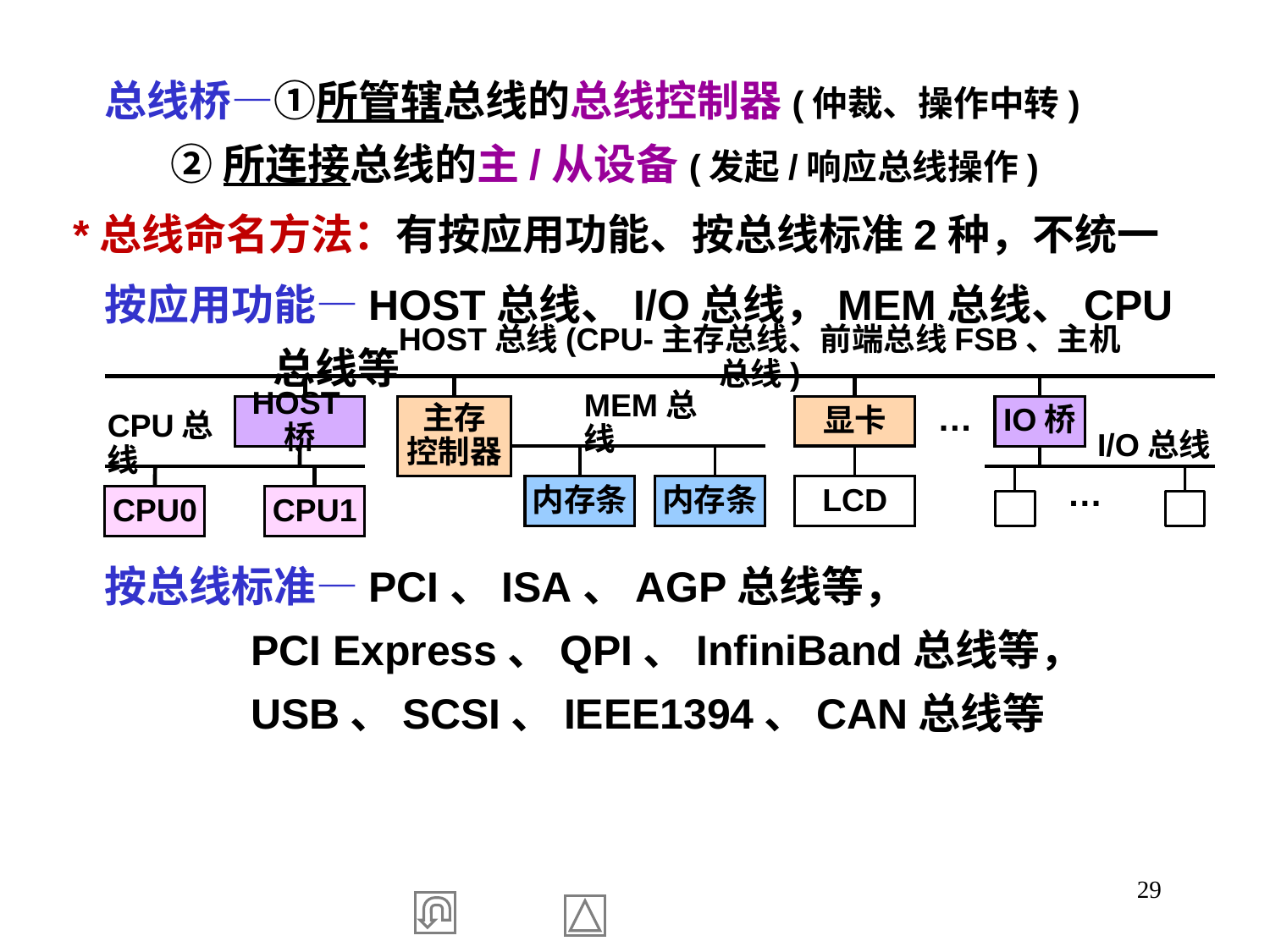

总线桥—①所管辖总线的总线控制器(仲裁、操作中转)
              ②所连接总线的主/从设备(发起/响应总线操作)
   *总线命名方法：有按应用功能、按总线标准2种，不统一
      按应用功能—HOST总线、I/O总线，MEM总线、CPU总线等
HOST总线(CPU-主存总线、前端总线FSB、主机总线)
HOST桥
主存
控制器
…
IO桥
显卡
MEM总线
CPU总线
I/O总线
…
内存条
内存条
LCD
CPU0
CPU1

      按总线标准—PCI、ISA、AGP总线等，
                  PCI Express、QPI、InfiniBand总线等，
                  USB、SCSI、IEEE1394、CAN总线等
29